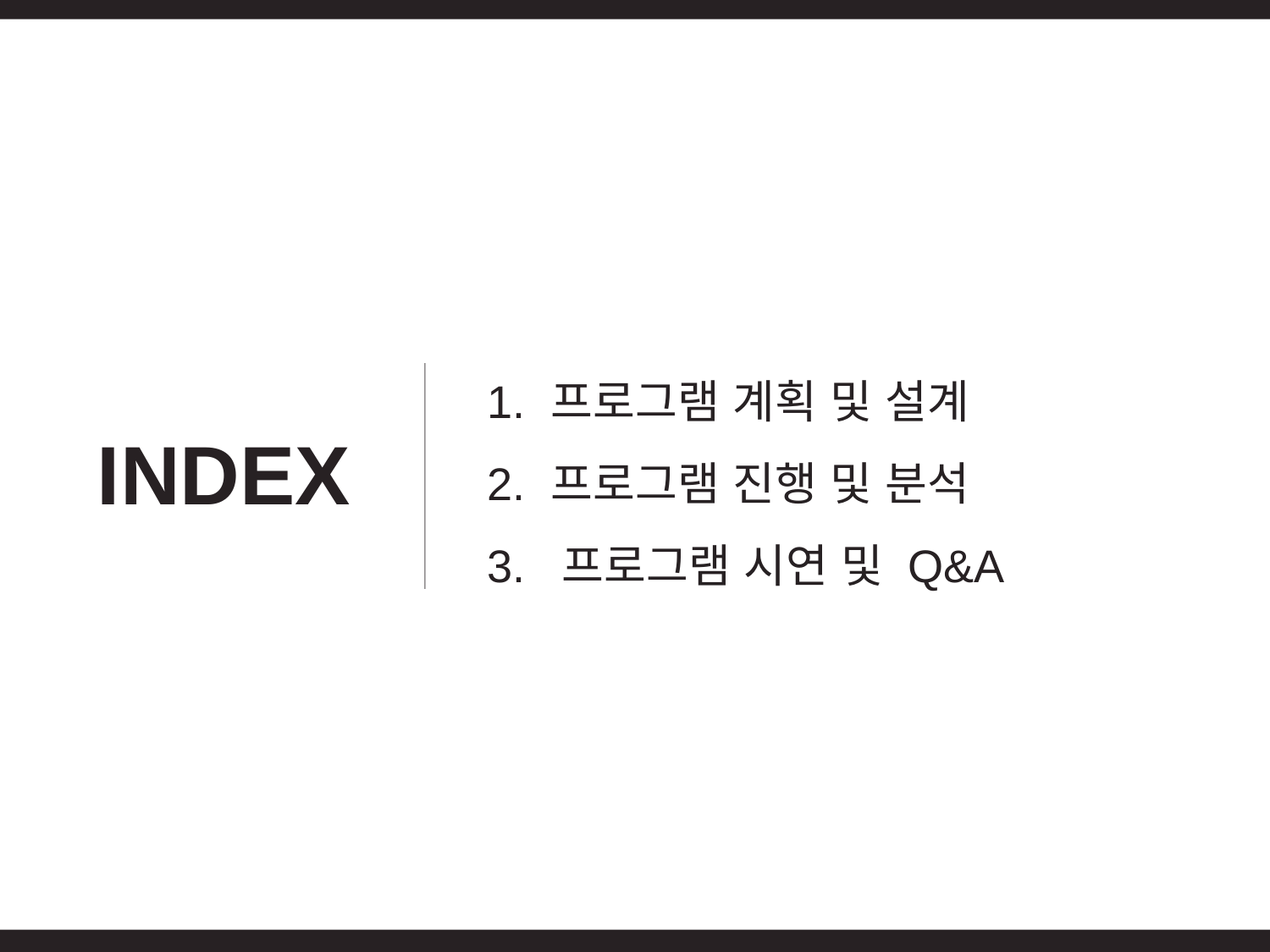

프로그램 계획 및 설계
프로그램 진행 및 분석
3.  프로그램 시연 및 Q&A

INDEX